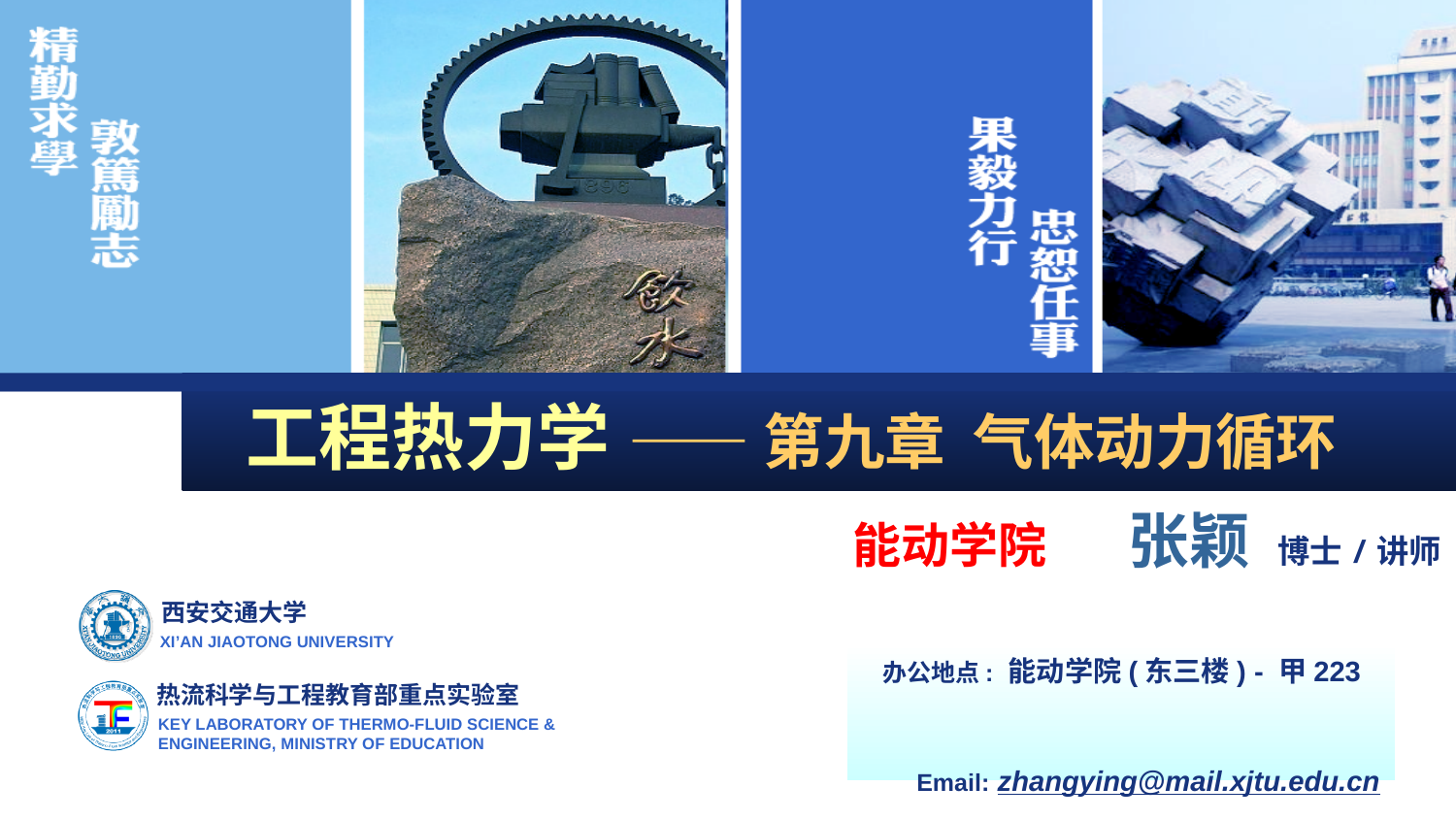

工程热力学 —— 第九章  气体动力循环
能动学院      张颖  博士/讲师
办公地点: 能动学院(东三楼) - 甲223
     Email: zhangying@mail.xjtu.edu.cn
         Tel: 029-82663863